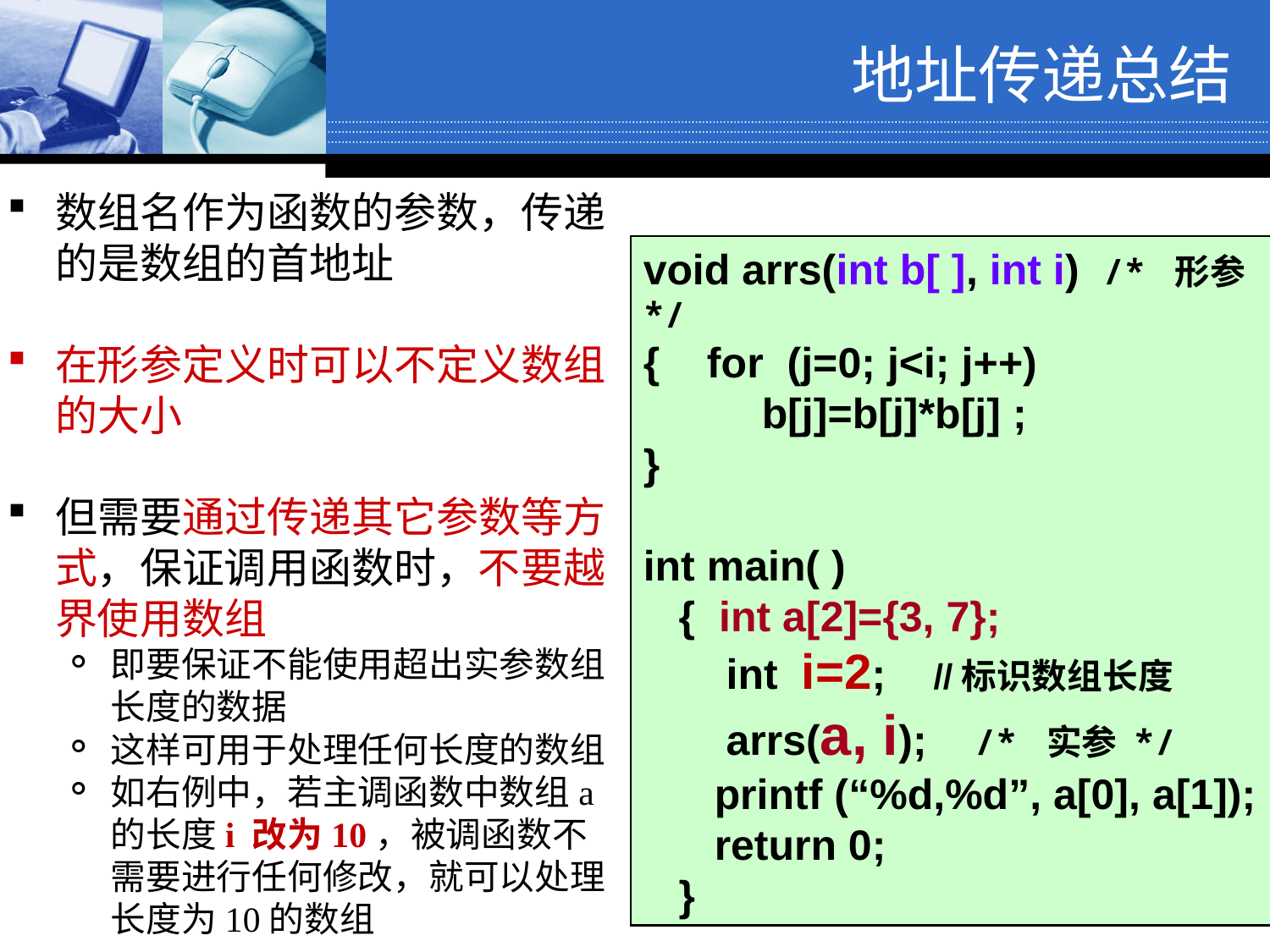

地址传递总结
数组名作为函数的参数，传递的是数组的首地址

在形参定义时可以不定义数组的大小

但需要通过传递其它参数等方式，保证调用函数时，不要越界使用数组
即要保证不能使用超出实参数组长度的数据
这样可用于处理任何长度的数组
如右例中，若主调函数中数组a的长度i 改为10，被调函数不需要进行任何修改，就可以处理长度为10的数组

void arrs(int b[ ], int i)  /* 形参 */
{    for  (j=0; j<i; j++)
          b[j]=b[j]*b[j] ;
}

int main( )
   {  int a[2]={3, 7};
       int  i=2;    //标识数组长度
       arrs(a, i);    /* 实参 */
      printf (“%d,%d”, a[0], a[1]);
      return 0;
   }